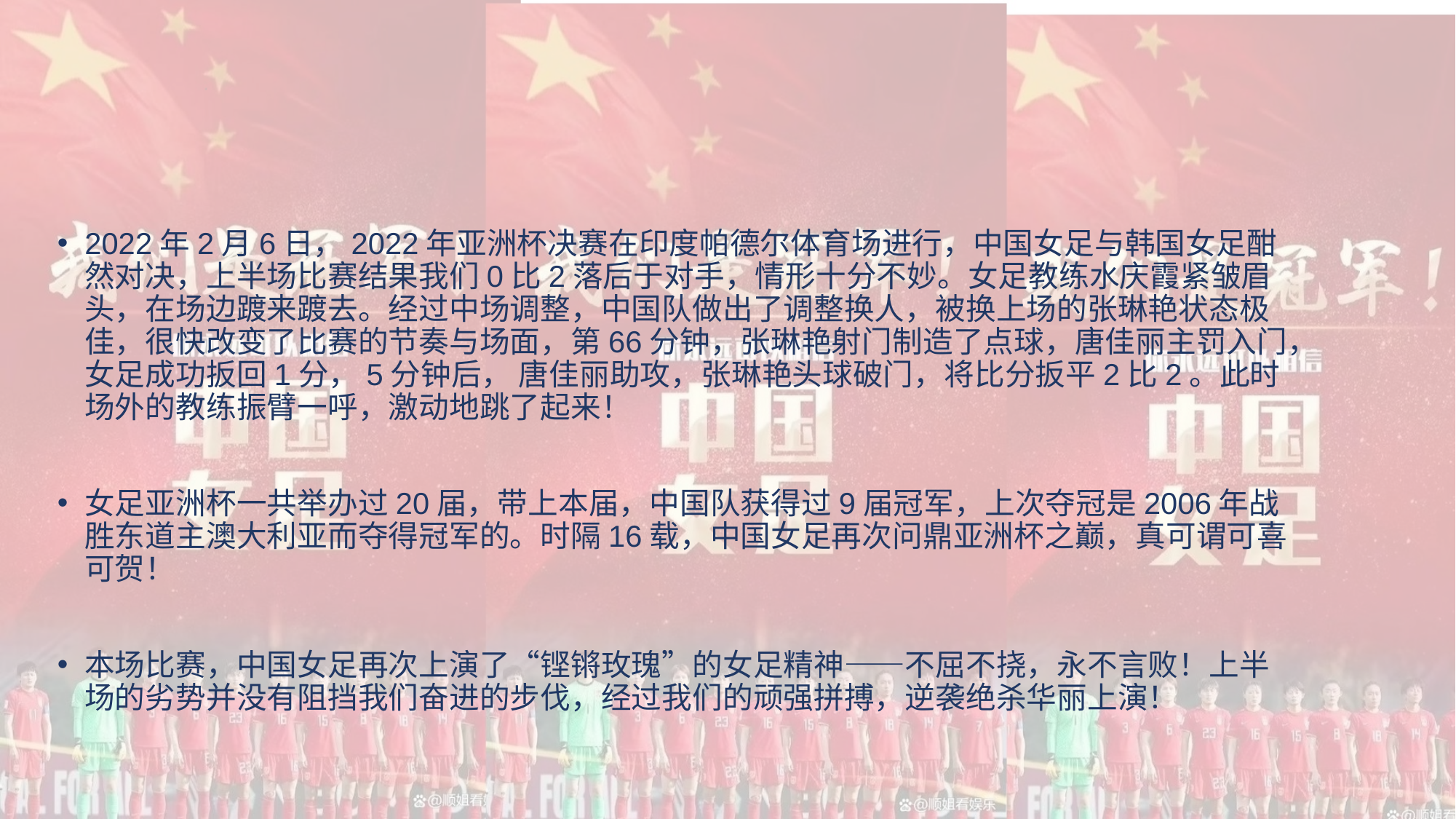

2022年2月6日，2022年亚洲杯决赛在印度帕德尔体育场进行，中国女足与韩国女足酣然对决，上半场比赛结果我们0比2落后于对手，情形十分不妙。女足教练水庆霞紧皱眉头，在场边踱来踱去。经过中场调整，中国队做出了调整换人，被换上场的张琳艳状态极佳，很快改变了比赛的节奏与场面，第66分钟，张琳艳射门制造了点球，唐佳丽主罚入门，女足成功扳回1分，5分钟后， 唐佳丽助攻，张琳艳头球破门，将比分扳平2比2。此时场外的教练振臂一呼，激动地跳了起来！

女足亚洲杯一共举办过20届，带上本届，中国队获得过9届冠军，上次夺冠是2006年战胜东道主澳大利亚而夺得冠军的。时隔16载，中国女足再次问鼎亚洲杯之巅，真可谓可喜可贺！

本场比赛，中国女足再次上演了“铿锵玫瑰”的女足精神——不屈不挠，永不言败！上半场的劣势并没有阻挡我们奋进的步伐，经过我们的顽强拼搏，逆袭绝杀华丽上演！